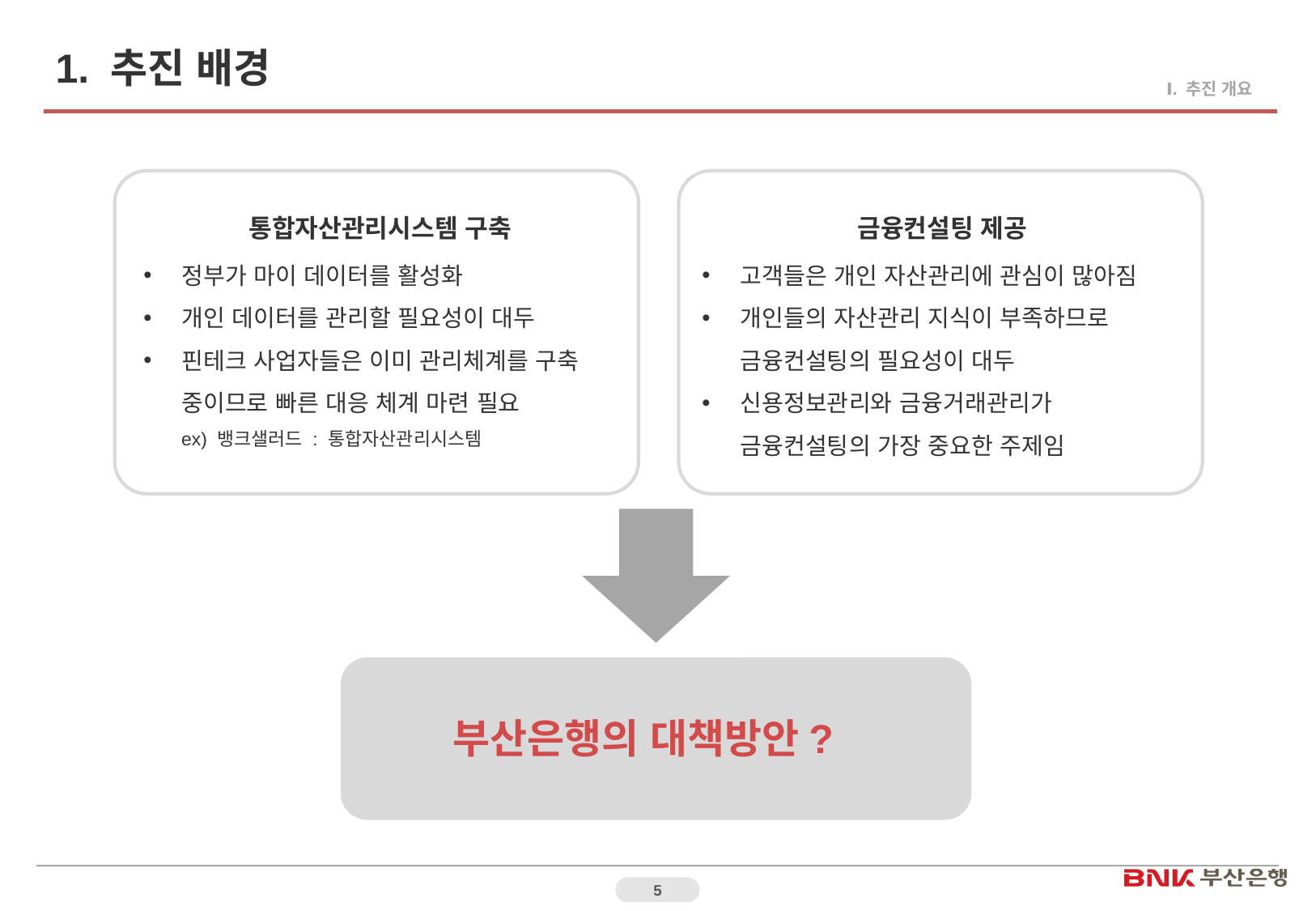

1. 추진 배경
Ⅰ. 추진 개요

통합자산관리시스템 구축
정부가 마이 데이터를 활성화
개인 데이터를 관리할 필요성이 대두
핀테크 사업자들은 이미 관리체계를 구축 중이므로 빠른 대응 체계 마련 필요
ex) 뱅크샐러드 : 통합자산관리시스템
금융컨설팅 제공
고객들은 개인 자산관리에 관심이 많아짐
개인들의 자산관리 지식이 부족하므로 금융컨설팅의 필요성이 대두
신용정보관리와 금융거래관리가 금융컨설팅의 가장 중요한 주제임

부산은행의 대책방안?